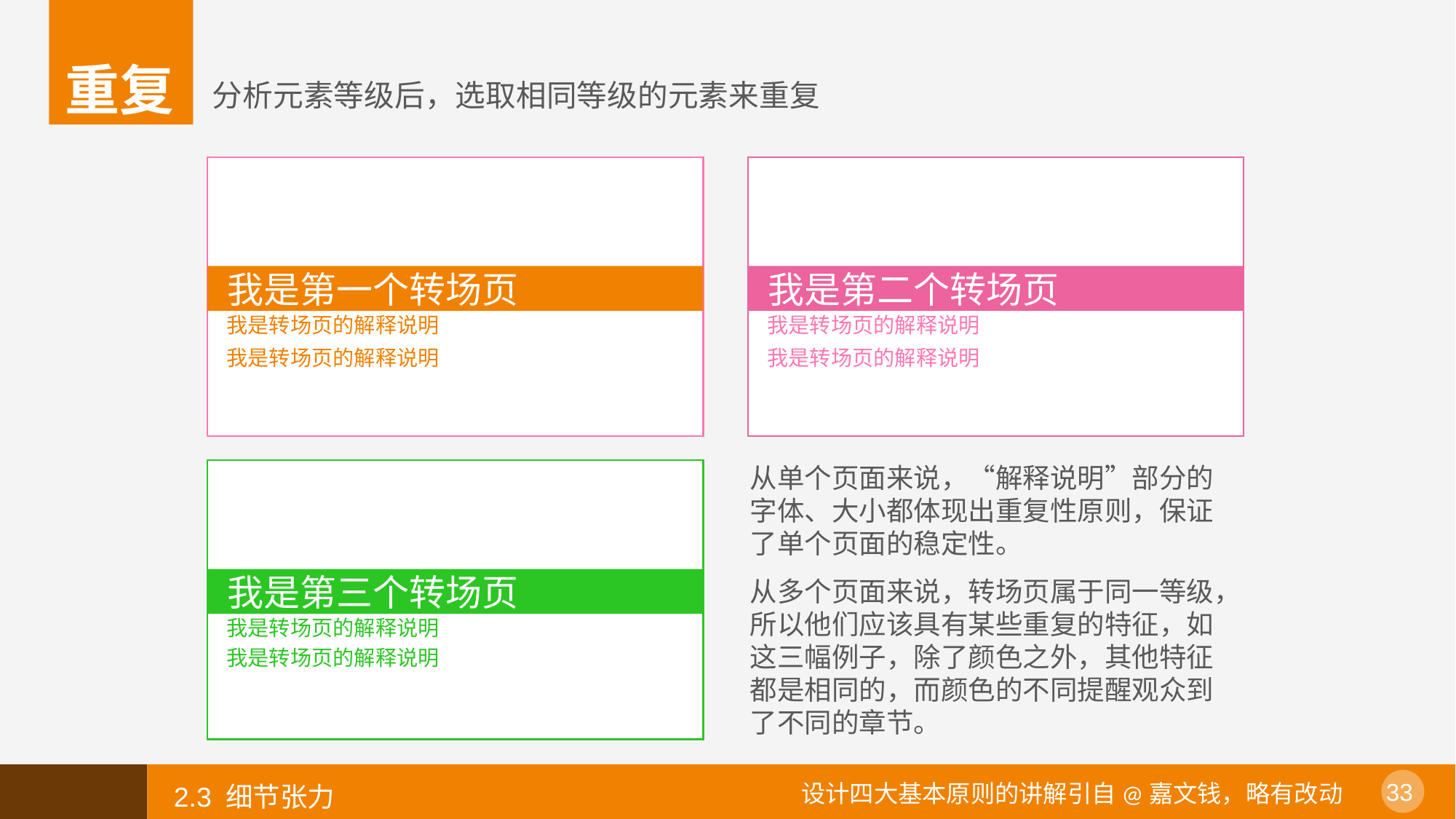

重复
分析元素等级后，选取相同等级的元素来重复

我是第一个转场页
我是第二个转场页

我是转场页的解释说明
我是转场页的解释说明
我是转场页的解释说明
我是转场页的解释说明
从单个页面来说，“解释说明”部分的字体、大小都体现出重复性原则，保证了单个页面的稳定性。

我是第三个转场页

从多个页面来说，转场页属于同一等级，所以他们应该具有某些重复的特征，如这三幅例子，除了颜色之外，其他特征都是相同的，而颜色的不同提醒观众到了不同的章节。
我是转场页的解释说明
我是转场页的解释说明
2.3 细节张力
设计四大基本原则的讲解引自@嘉文钱，略有改动